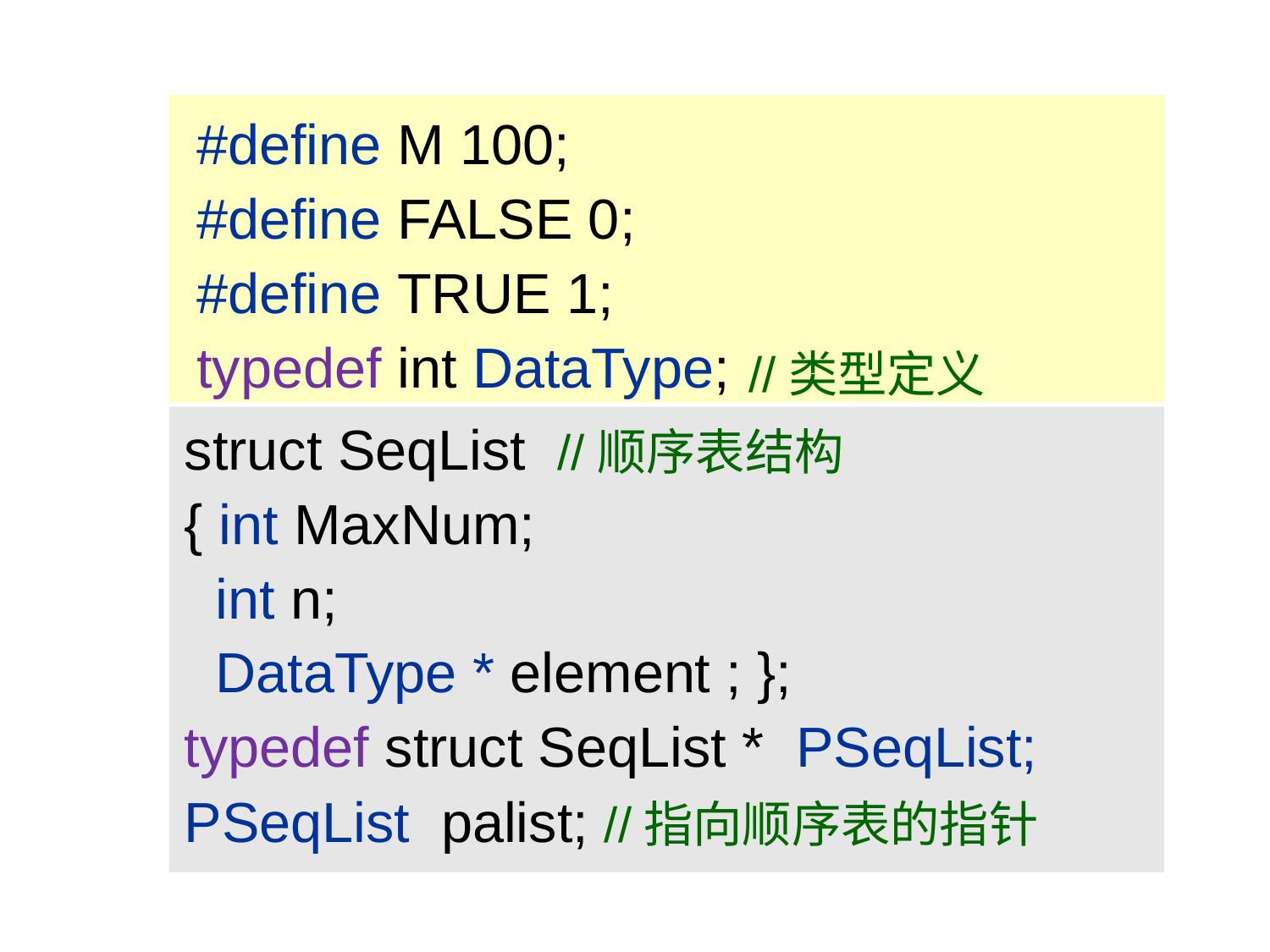

#define M 100;
#define FALSE 0;
#define TRUE 1;
typedef int DataType;
//类型定义
struct SeqList  //顺序表结构
{ int MaxNum;
  int n;
  DataType * element ; };
typedef struct SeqList *  PSeqList;
PSeqList  palist; //指向顺序表的指针